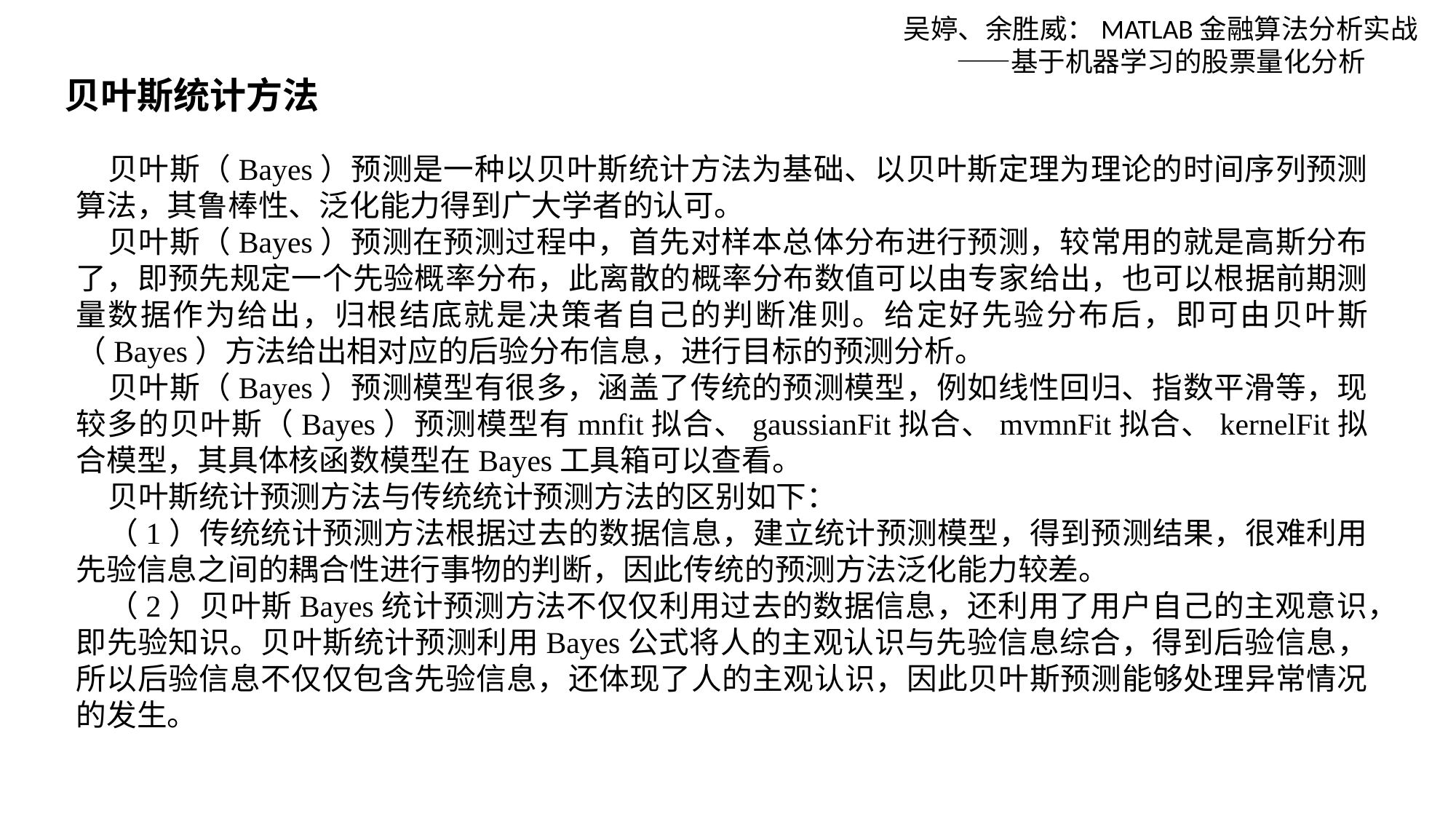

吴婷、余胜威：MATLAB金融算法分析实战——基于机器学习的股票量化分析
贝叶斯统计方法
贝叶斯（Bayes）预测是一种以贝叶斯统计方法为基础、以贝叶斯定理为理论的时间序列预测算法，其鲁棒性、泛化能力得到广大学者的认可。
贝叶斯（Bayes）预测在预测过程中，首先对样本总体分布进行预测，较常用的就是高斯分布了，即预先规定一个先验概率分布，此离散的概率分布数值可以由专家给出，也可以根据前期测量数据作为给出，归根结底就是决策者自己的判断准则。给定好先验分布后，即可由贝叶斯（Bayes）方法给出相对应的后验分布信息，进行目标的预测分析。
贝叶斯（Bayes）预测模型有很多，涵盖了传统的预测模型，例如线性回归、指数平滑等，现较多的贝叶斯（Bayes）预测模型有mnfit拟合、gaussianFit拟合、mvmnFit拟合、kernelFit拟合模型，其具体核函数模型在Bayes工具箱可以查看。
贝叶斯统计预测方法与传统统计预测方法的区别如下：
（1）传统统计预测方法根据过去的数据信息，建立统计预测模型，得到预测结果，很难利用先验信息之间的耦合性进行事物的判断，因此传统的预测方法泛化能力较差。
（2）贝叶斯Bayes统计预测方法不仅仅利用过去的数据信息，还利用了用户自己的主观意识，即先验知识。贝叶斯统计预测利用Bayes公式将人的主观认识与先验信息综合，得到后验信息，所以后验信息不仅仅包含先验信息，还体现了人的主观认识，因此贝叶斯预测能够处理异常情况的发生。